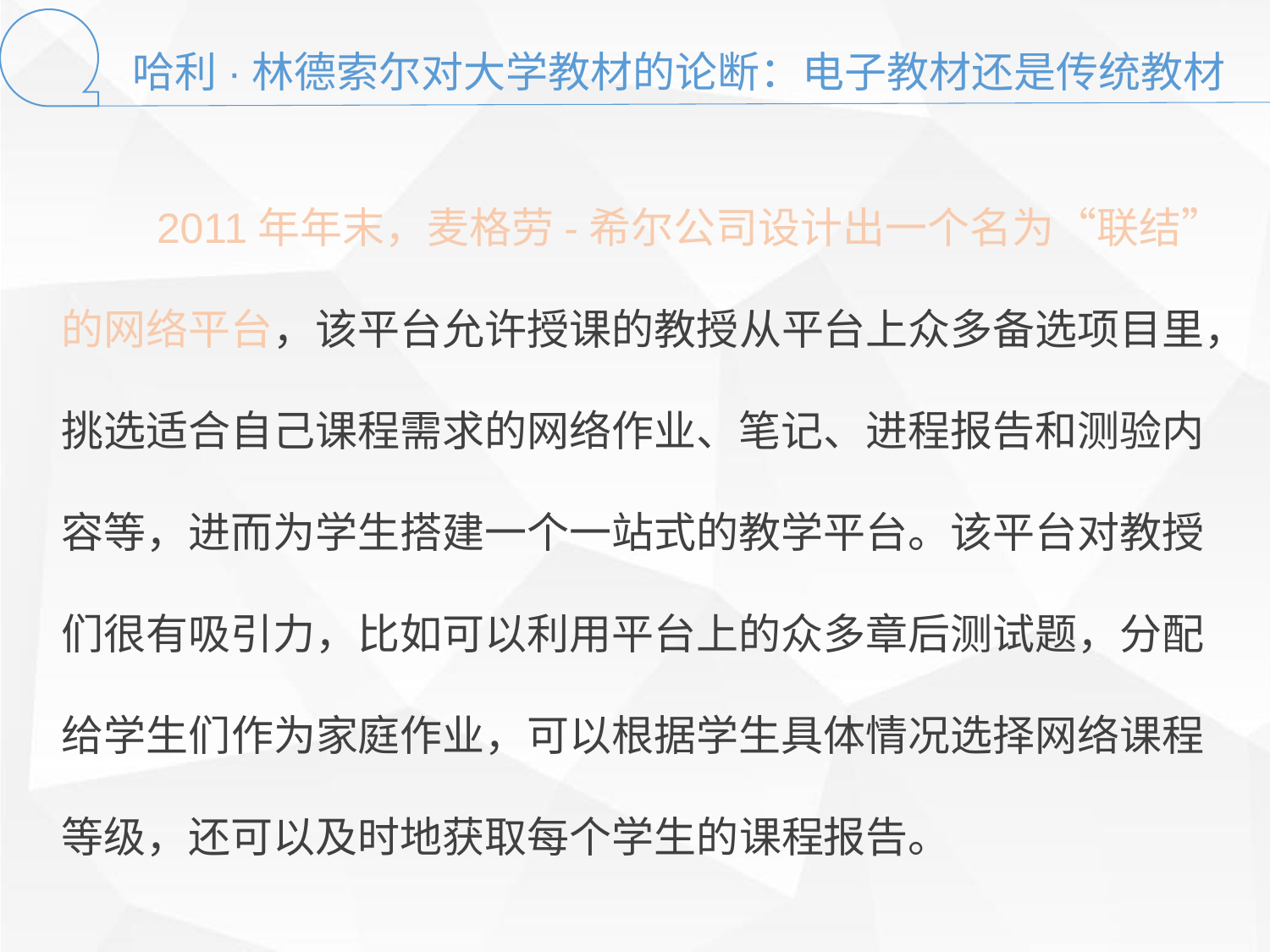

哈利·林德索尔对大学教材的论断：电子教材还是传统教材
        2011年年末，麦格劳-希尔公司设计出一个名为“联结”的网络平台，该平台允许授课的教授从平台上众多备选项目里，挑选适合自己课程需求的网络作业、笔记、进程报告和测验内容等，进而为学生搭建一个一站式的教学平台。该平台对教授们很有吸引力，比如可以利用平台上的众多章后测试题，分配给学生们作为家庭作业，可以根据学生具体情况选择网络课程等级，还可以及时地获取每个学生的课程报告。